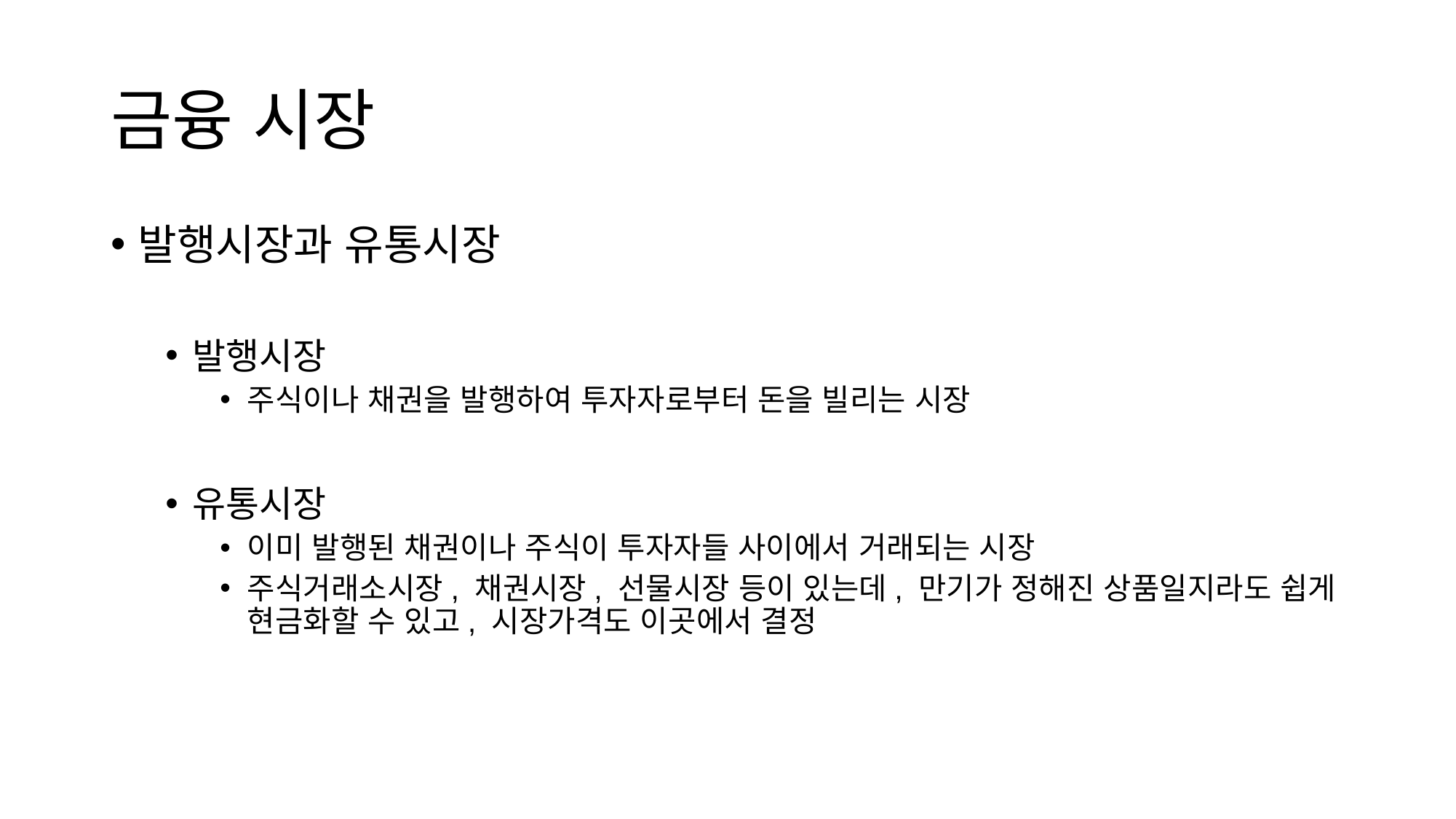

# 금융 시장
발행시장과 유통시장

발행시장
주식이나 채권을 발행하여 투자자로부터 돈을 빌리는 시장

유통시장
이미 발행된 채권이나 주식이 투자자들 사이에서 거래되는 시장
주식거래소시장, 채권시장, 선물시장 등이 있는데, 만기가 정해진 상품일지라도 쉽게 현금화할 수 있고, 시장가격도 이곳에서 결정